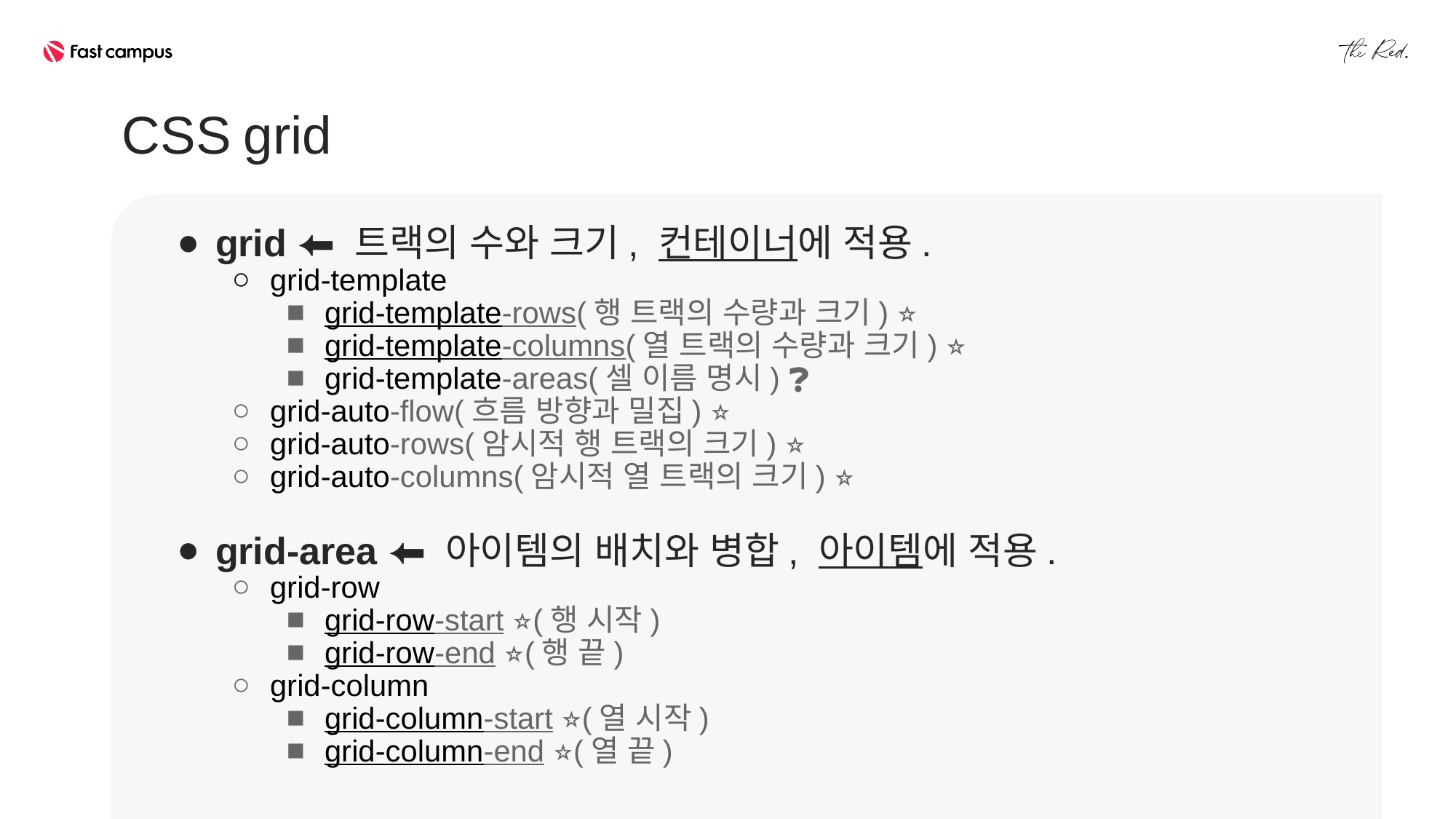

CSS grid
grid ⬅️ 트랙의 수와 크기, 컨테이너에 적용.
grid-template
grid-template-rows(행 트랙의 수량과 크기) ⭐
grid-template-columns(열 트랙의 수량과 크기) ⭐
grid-template-areas(셀 이름 명시) ❓
grid-auto-flow(흐름 방향과 밀집) ⭐
grid-auto-rows(암시적 행 트랙의 크기) ⭐
grid-auto-columns(암시적 열 트랙의 크기) ⭐

grid-area ⬅️ 아이템의 배치와 병합, 아이템에 적용.
grid-row
grid-row-start ⭐(행 시작)
grid-row-end ⭐(행 끝)
grid-column
grid-column-start ⭐(열 시작)
grid-column-end ⭐(열 끝)